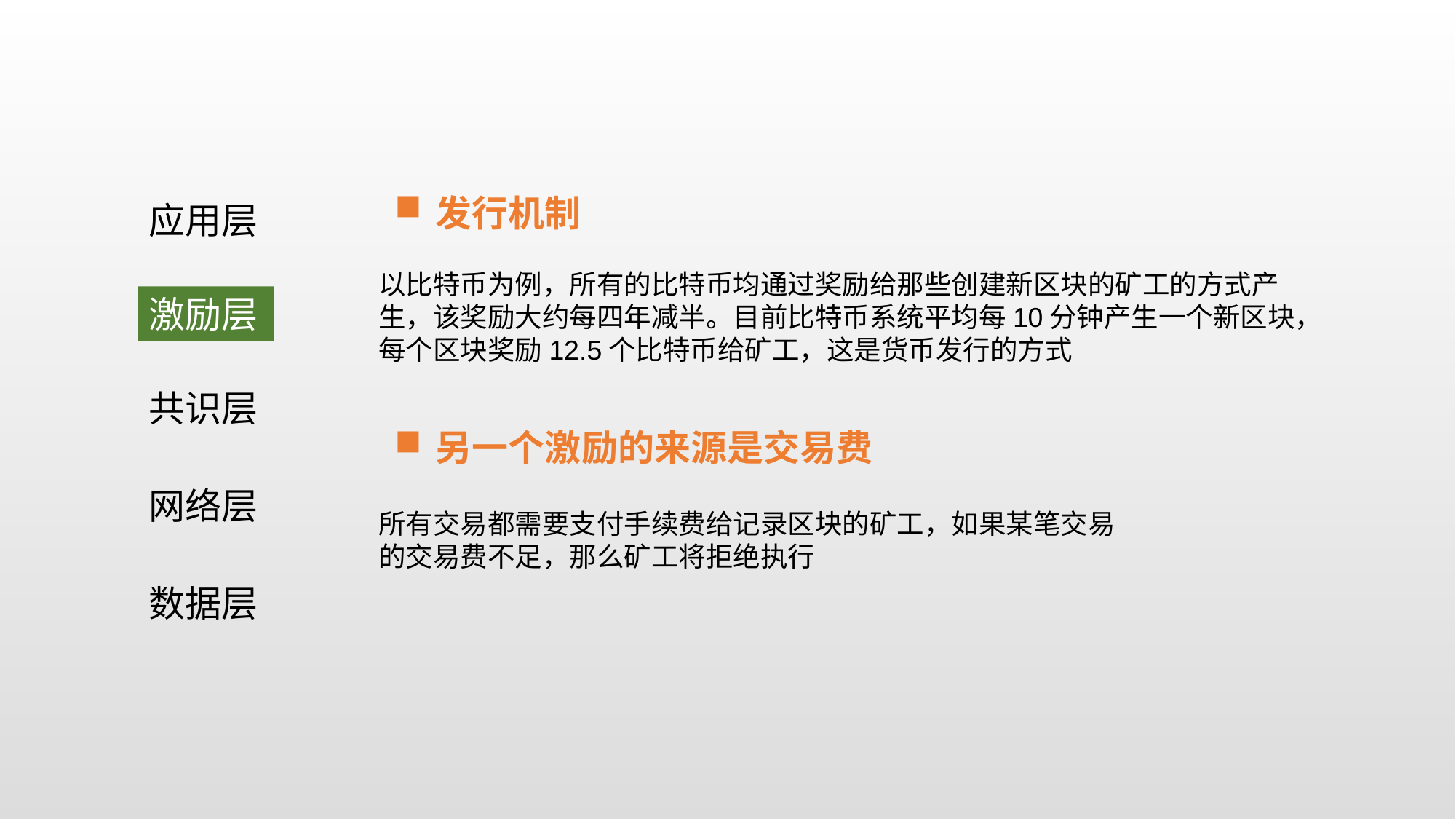

#
发行机制
应用层
以比特币为例，所有的比特币均通过奖励给那些创建新区块的矿工的方式产生，该奖励大约每四年减半。目前比特币系统平均每10分钟产生一个新区块，每个区块奖励12.5个比特币给矿工，这是货币发行的方式
激励层
共识层
另一个激励的来源是交易费
网络层
所有交易都需要支付手续费给记录区块的矿工，如果某笔交易的交易费不足，那么矿工将拒绝执行
数据层